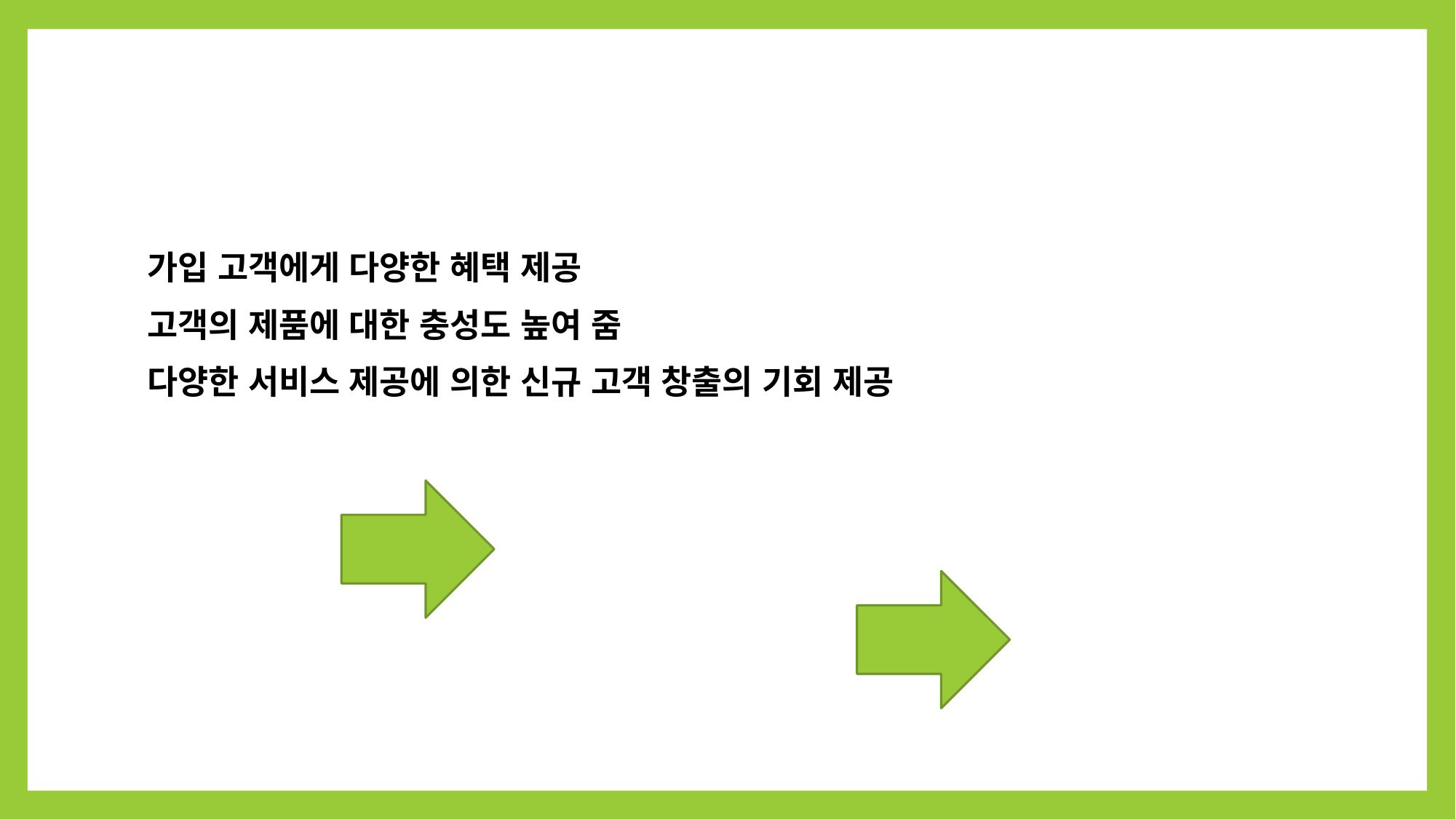

#
가입 고객에게 다양한 혜택 제공
고객의 제품에 대한 충성도 높여 줌
다양한 서비스 제공에 의한 신규 고객 창출의 기회 제공